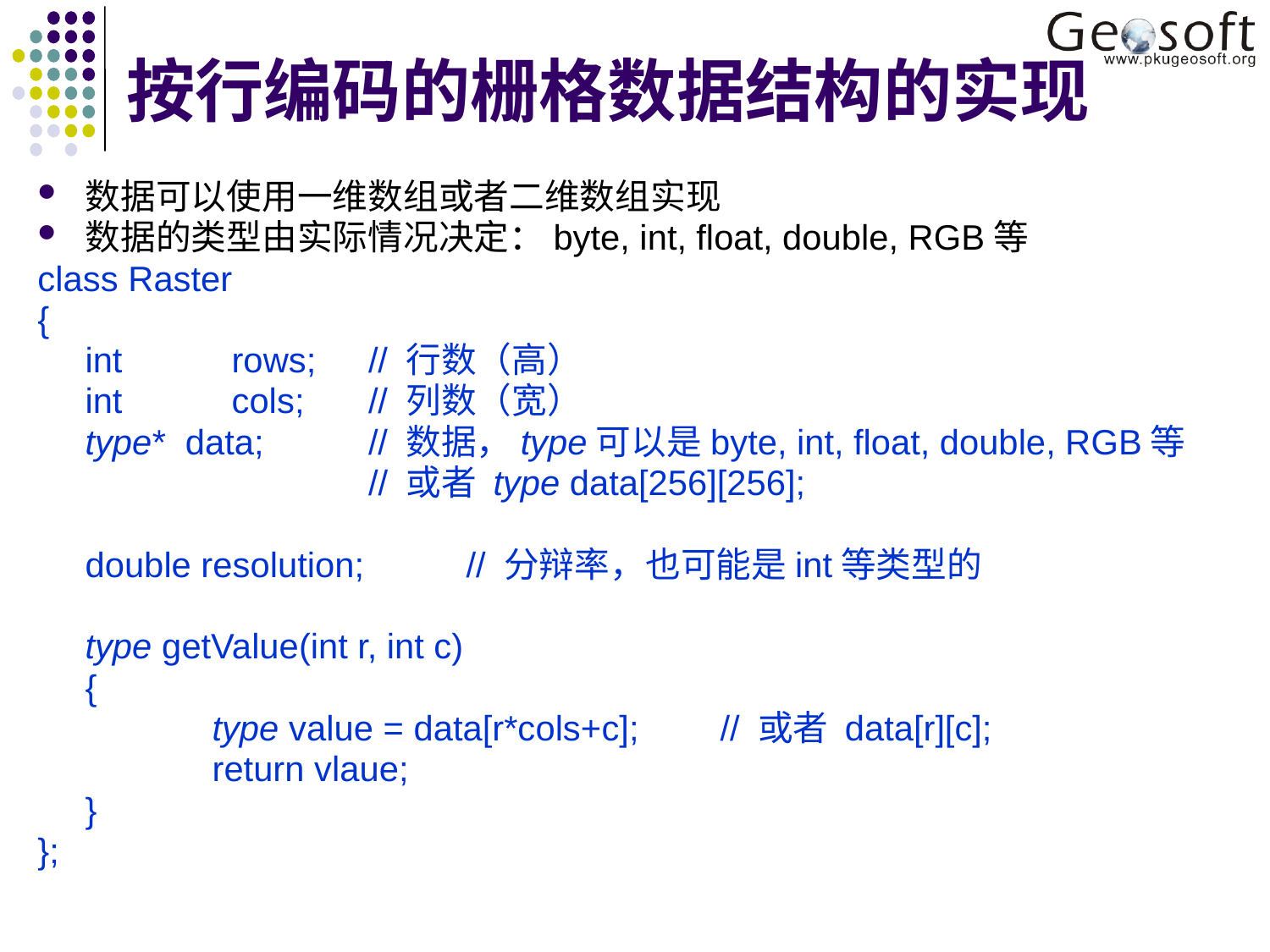

# 按行编码的栅格数据结构的实现
数据可以使用一维数组或者二维数组实现
数据的类型由实际情况决定：byte, int, float, double, RGB等
class Raster
{
	int 	  rows;	   // 行数（高）
	int 	  cols;	   // 列数（宽）
	type*  data;	   // 数据，type可以是byte, int, float, double, RGB等
			   // 或者 type data[256][256];

	double resolution;	// 分辩率，也可能是int等类型的

	type getValue(int r, int c)
	{
		type value = data[r*cols+c];	// 或者 data[r][c];
		return vlaue;
	}
};